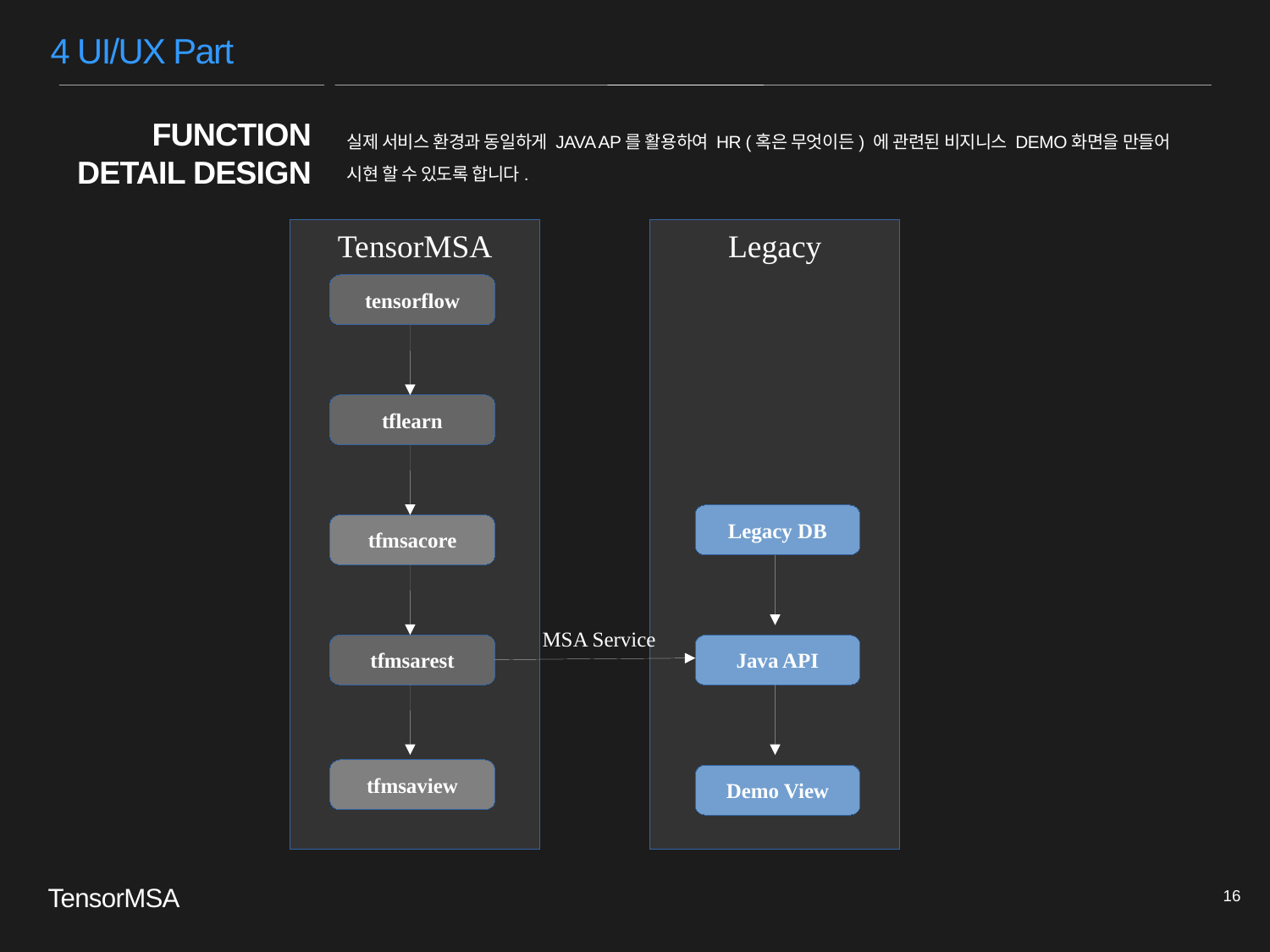

4 UI/UX Part

FUNCTION
DETAIL DESIGN
실제 서비스 환경과 동일하게 JAVA AP를 활용하여 HR (혹은 무엇이든) 에 관련된 비지니스 DEMO화면을 만들어
시현 할 수 있도록 합니다.

TensorMSA
Legacy
tensorflow

tflearn

Legacy DB
tfmsacore

MSA Service
tfmsarest
Java API

tfmsaview
Demo View
TensorMSA
16